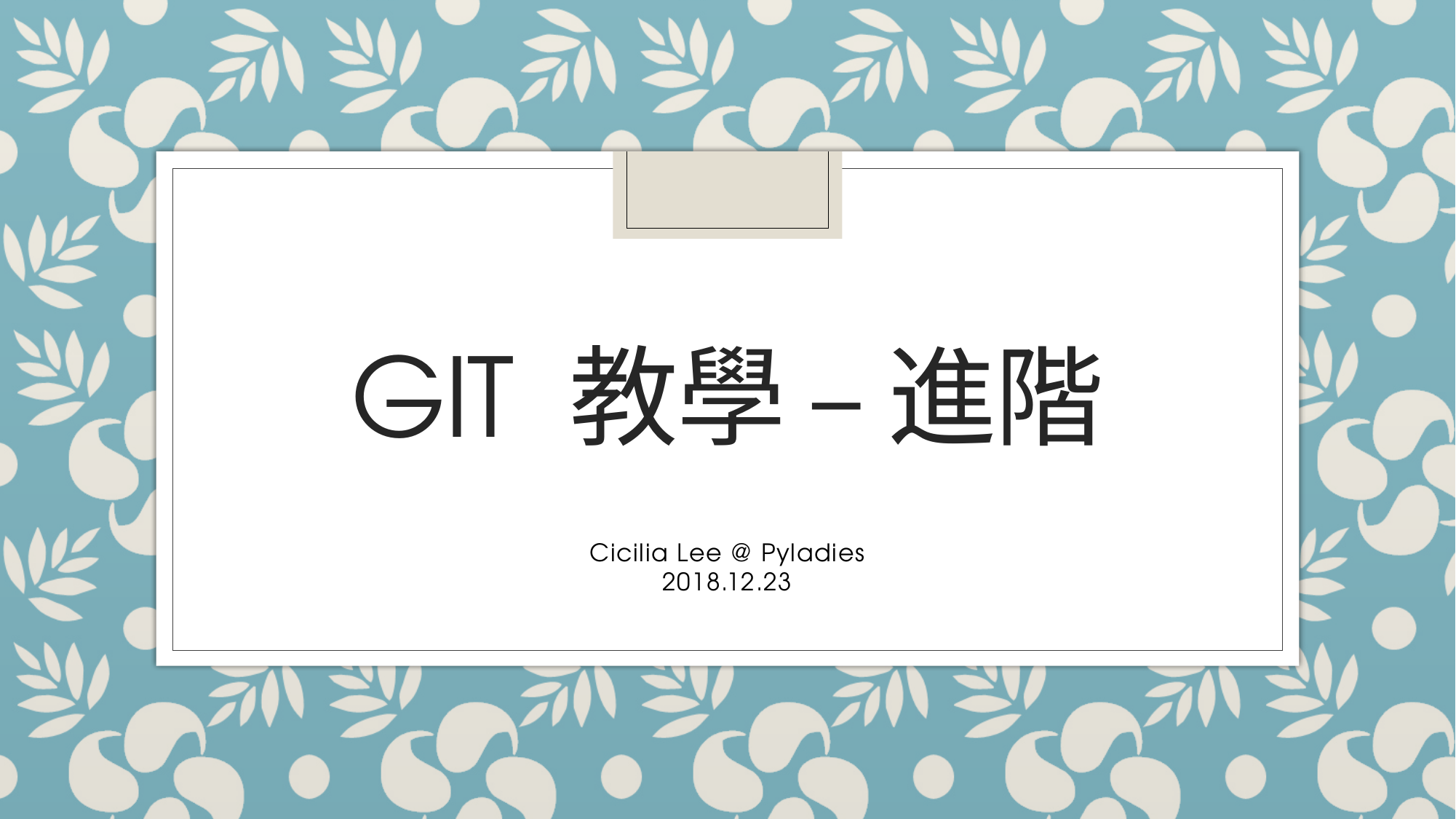

# Git 教學 – 進階
Cicilia Lee @ Pyladies
2018.12.23